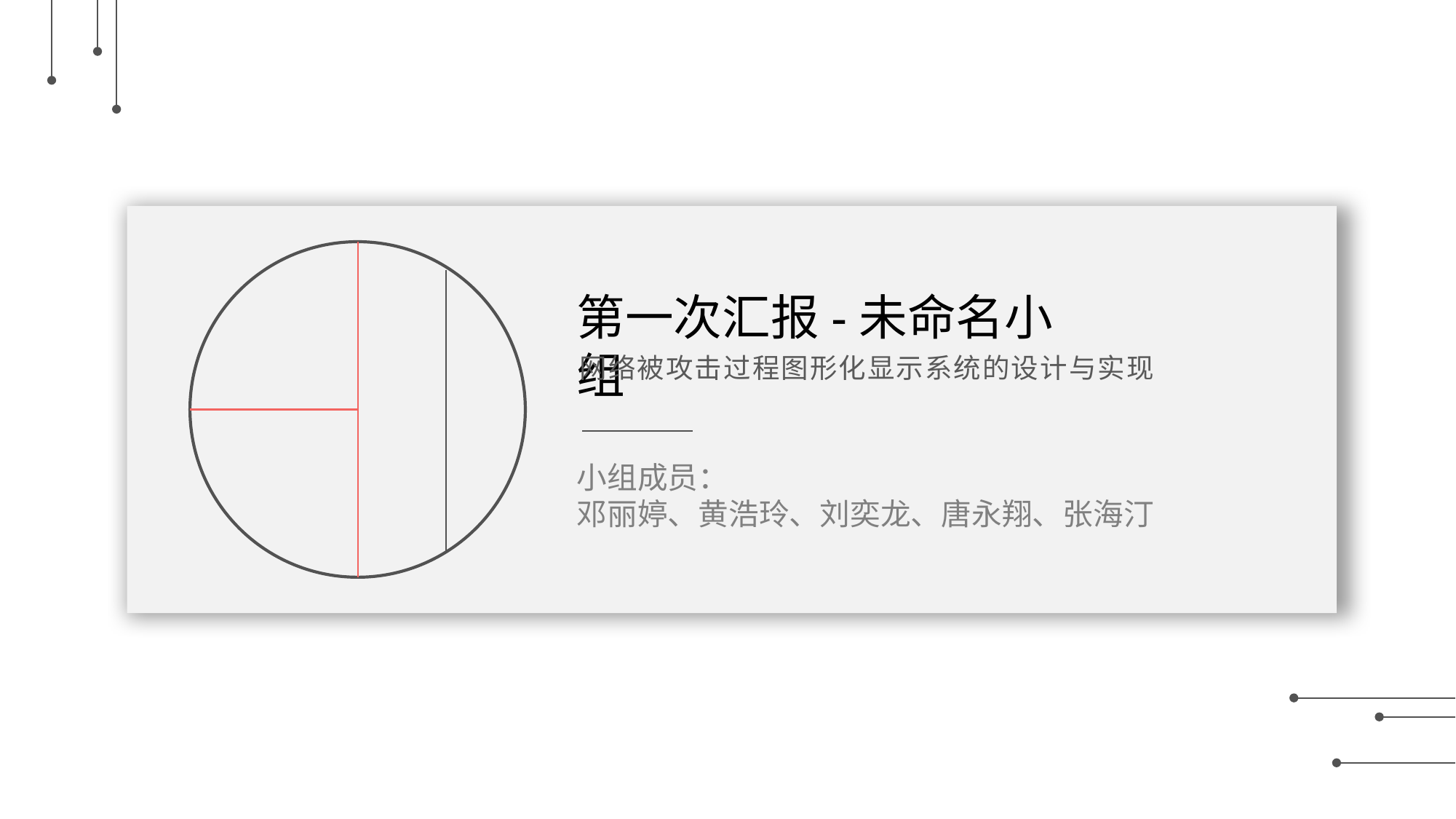

第一次汇报-未命名小组
网络被攻击过程图形化显示系统的设计与实现
小组成员：
邓丽婷、黄浩玲、刘奕龙、唐永翔、张海汀